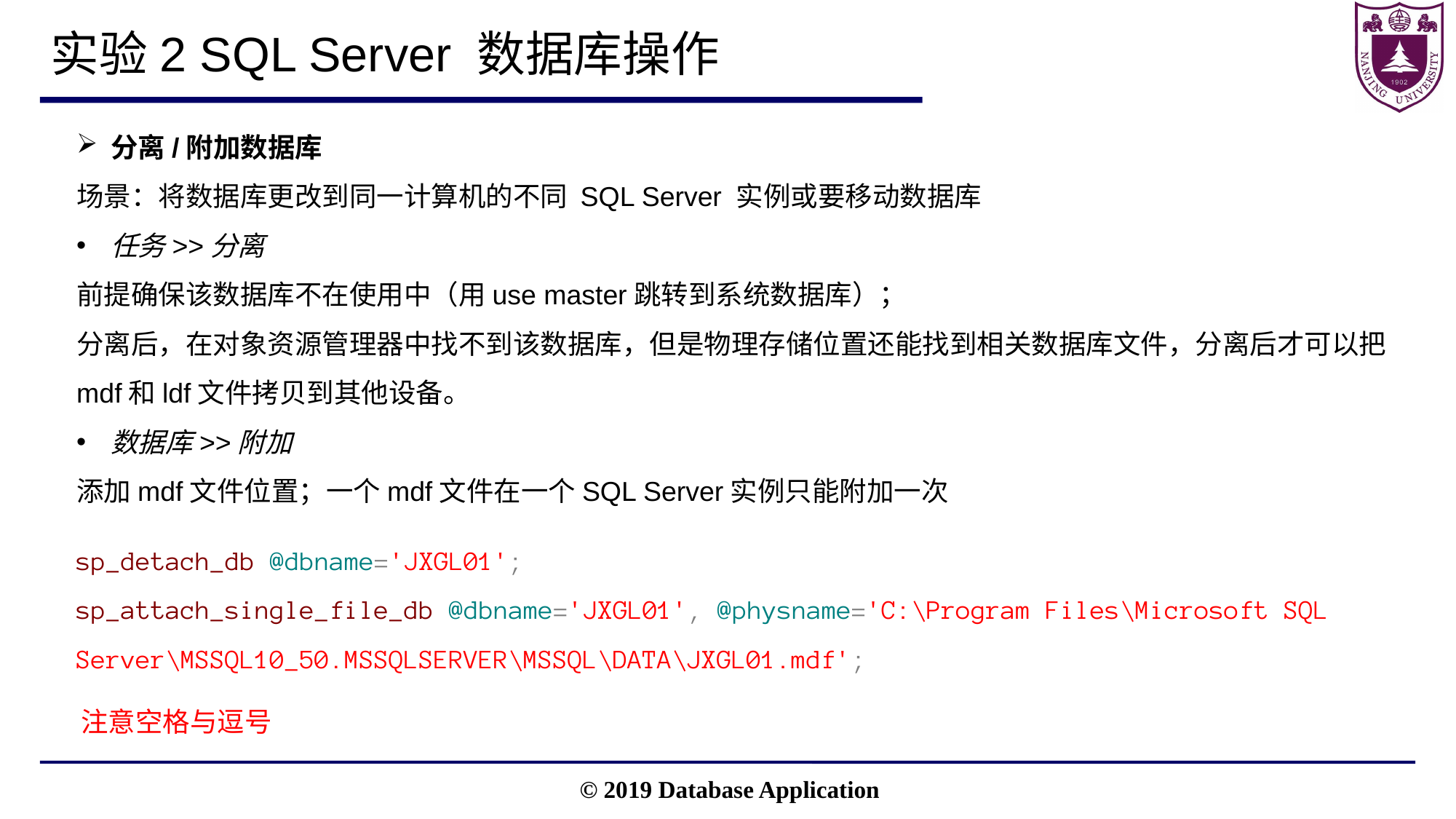

# 实验2 SQL Server 数据库操作
分离/附加数据库
场景：将数据库更改到同一计算机的不同 SQL Server 实例或要移动数据库
任务>>分离
前提确保该数据库不在使用中（用use master跳转到系统数据库）；
分离后，在对象资源管理器中找不到该数据库，但是物理存储位置还能找到相关数据库文件，分离后才可以把mdf和ldf文件拷贝到其他设备。
数据库>>附加
添加mdf文件位置；一个mdf文件在一个SQL Server实例只能附加一次
sp_detach_db @dbname='JXGL01';
sp_attach_single_file_db @dbname='JXGL01', @physname='C:\Program Files\Microsoft SQL Server\MSSQL10_50.MSSQLSERVER\MSSQL\DATA\JXGL01.mdf';
注意空格与逗号